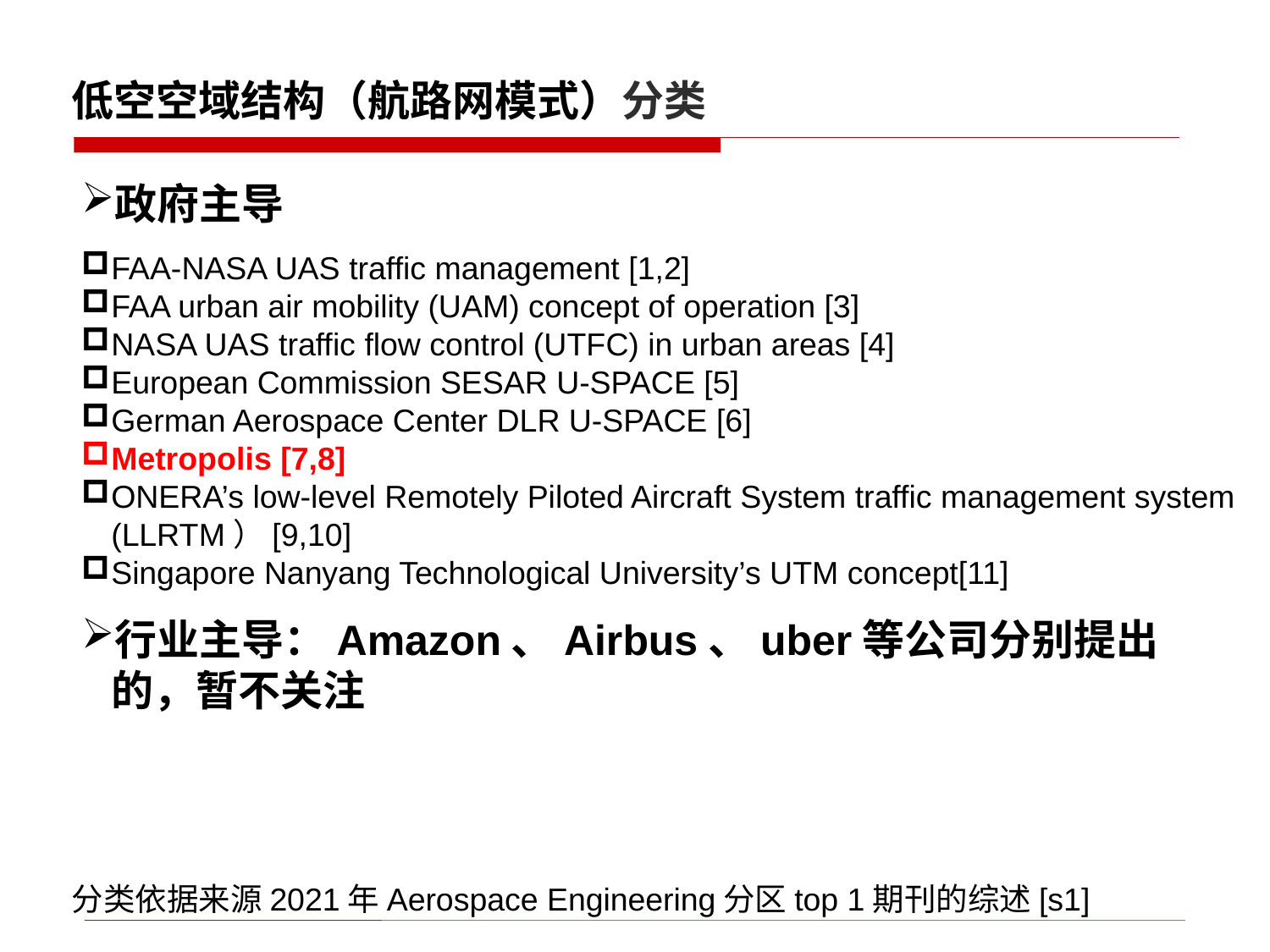

低空空域结构（航路网模式）分类
政府主导
FAA-NASA UAS traffic management [1,2]
FAA urban air mobility (UAM) concept of operation [3]
NASA UAS traffic flow control (UTFC) in urban areas [4]
European Commission SESAR U-SPACE [5]
German Aerospace Center DLR U-SPACE [6]
Metropolis [7,8]
ONERA’s low-level Remotely Piloted Aircraft System traffic management system (LLRTM）[9,10]
Singapore Nanyang Technological University’s UTM concept[11]
行业主导：Amazon、Airbus、uber等公司分别提出的，暂不关注
分类依据来源2021年Aerospace Engineering分区top 1期刊的综述[s1]